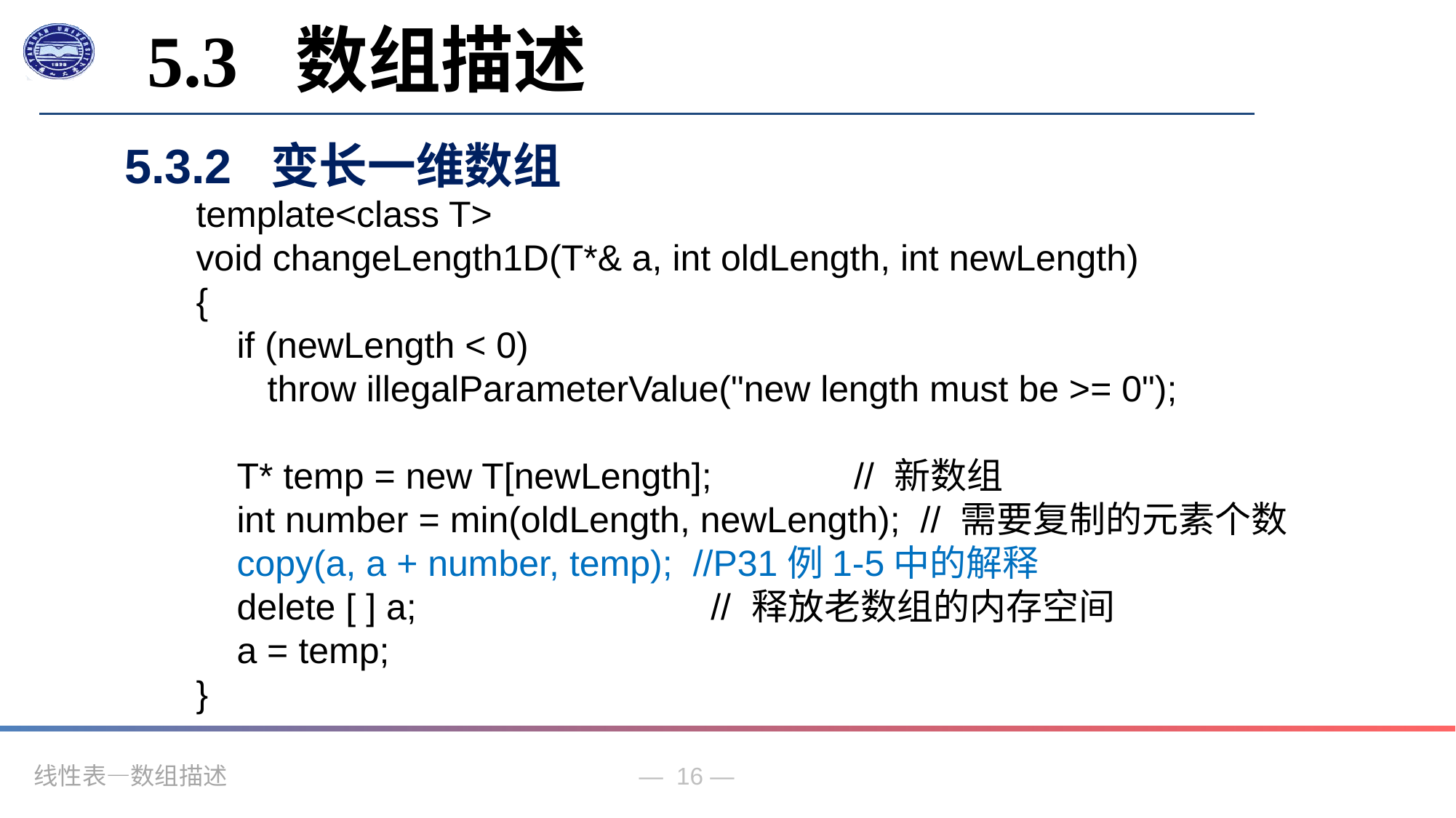

5.3  数组描述
# 5.3.2  变长一维数组

template<class T>
void changeLength1D(T*& a, int oldLength, int newLength)
{
    if (newLength < 0)
       throw illegalParameterValue("new length must be >= 0");

    T* temp = new T[newLength];              // 新数组
    int number = min(oldLength, newLength);  // 需要复制的元素个数
    copy(a, a + number, temp);  //P31例1-5中的解释
    delete [ ] a;                             // 释放老数组的内存空间
    a = temp;
}